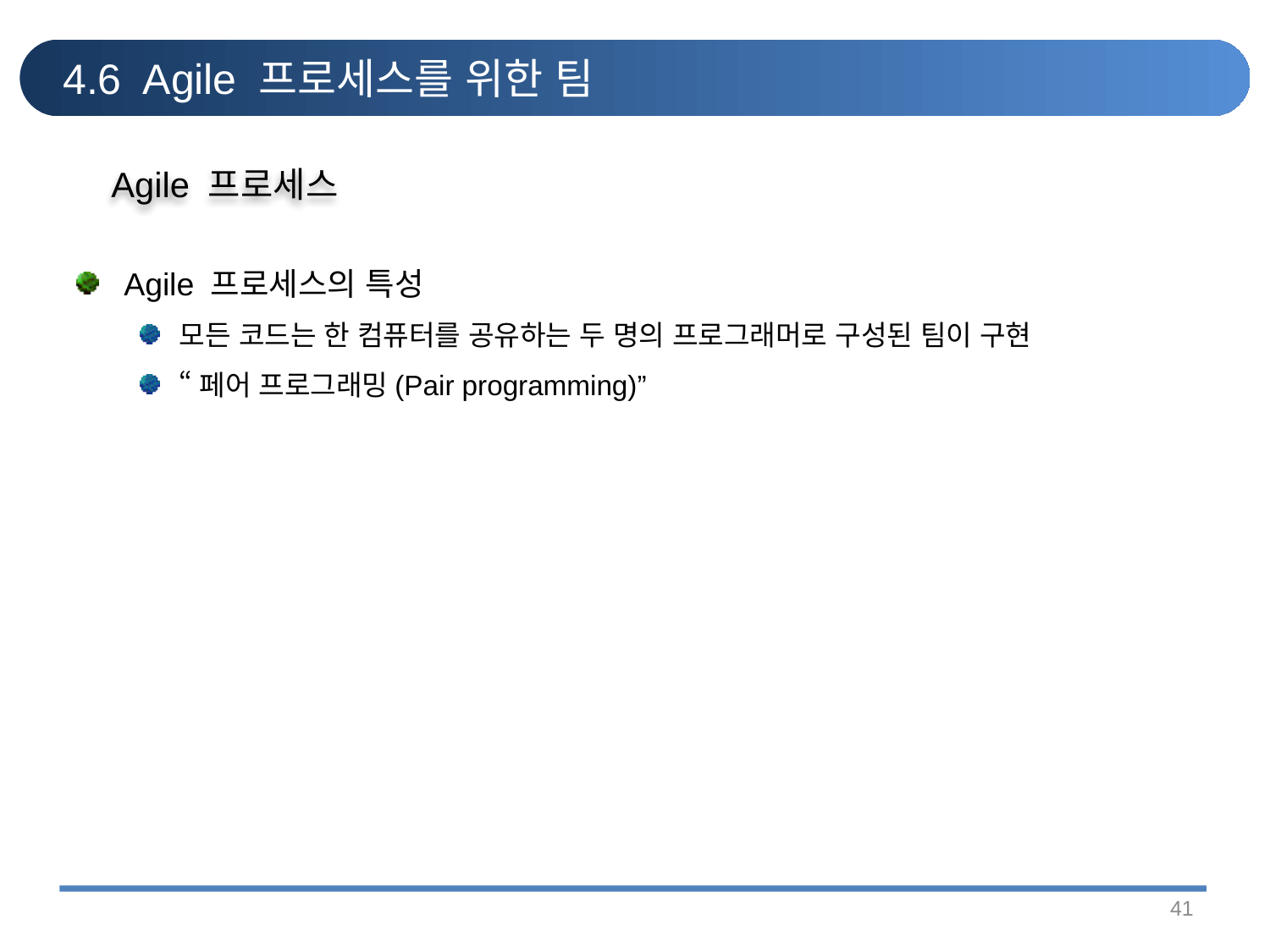

# 4.6  Agile 프로세스를 위한 팀
Agile 프로세스
Agile 프로세스의 특성
모든 코드는 한 컴퓨터를 공유하는 두 명의 프로그래머로 구성된 팀이 구현
“페어 프로그래밍(Pair programming)”

41